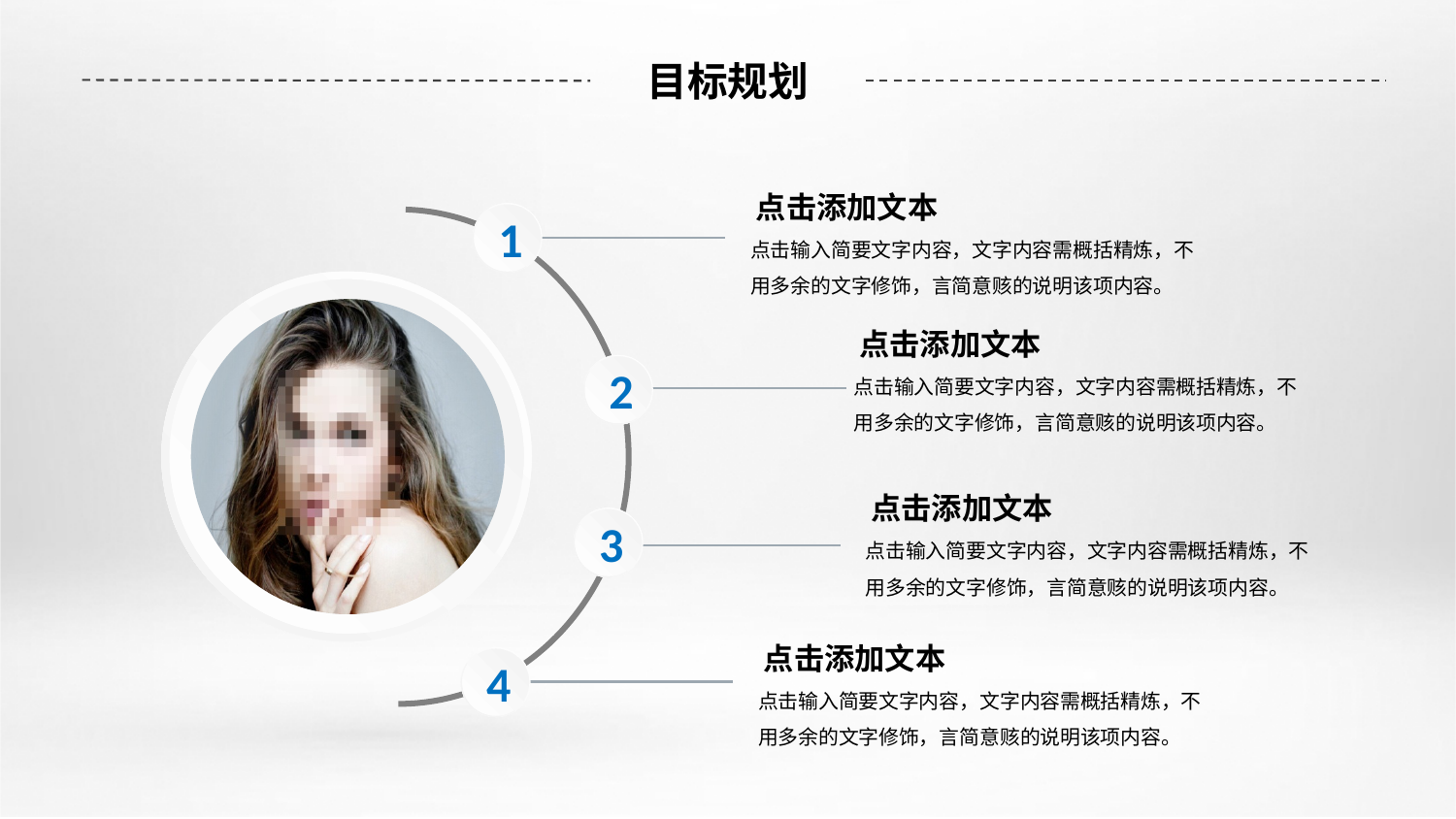

# 目标规划
点击添加文本

1
点击输入简要文字内容，文字内容需概括精炼，不用多余的文字修饰，言简意赅的说明该项内容。

点击添加文本

2
点击输入简要文字内容，文字内容需概括精炼，不用多余的文字修饰，言简意赅的说明该项内容。
点击添加文本

3
点击输入简要文字内容，文字内容需概括精炼，不用多余的文字修饰，言简意赅的说明该项内容。
点击添加文本

4
点击输入简要文字内容，文字内容需概括精炼，不用多余的文字修饰，言简意赅的说明该项内容。